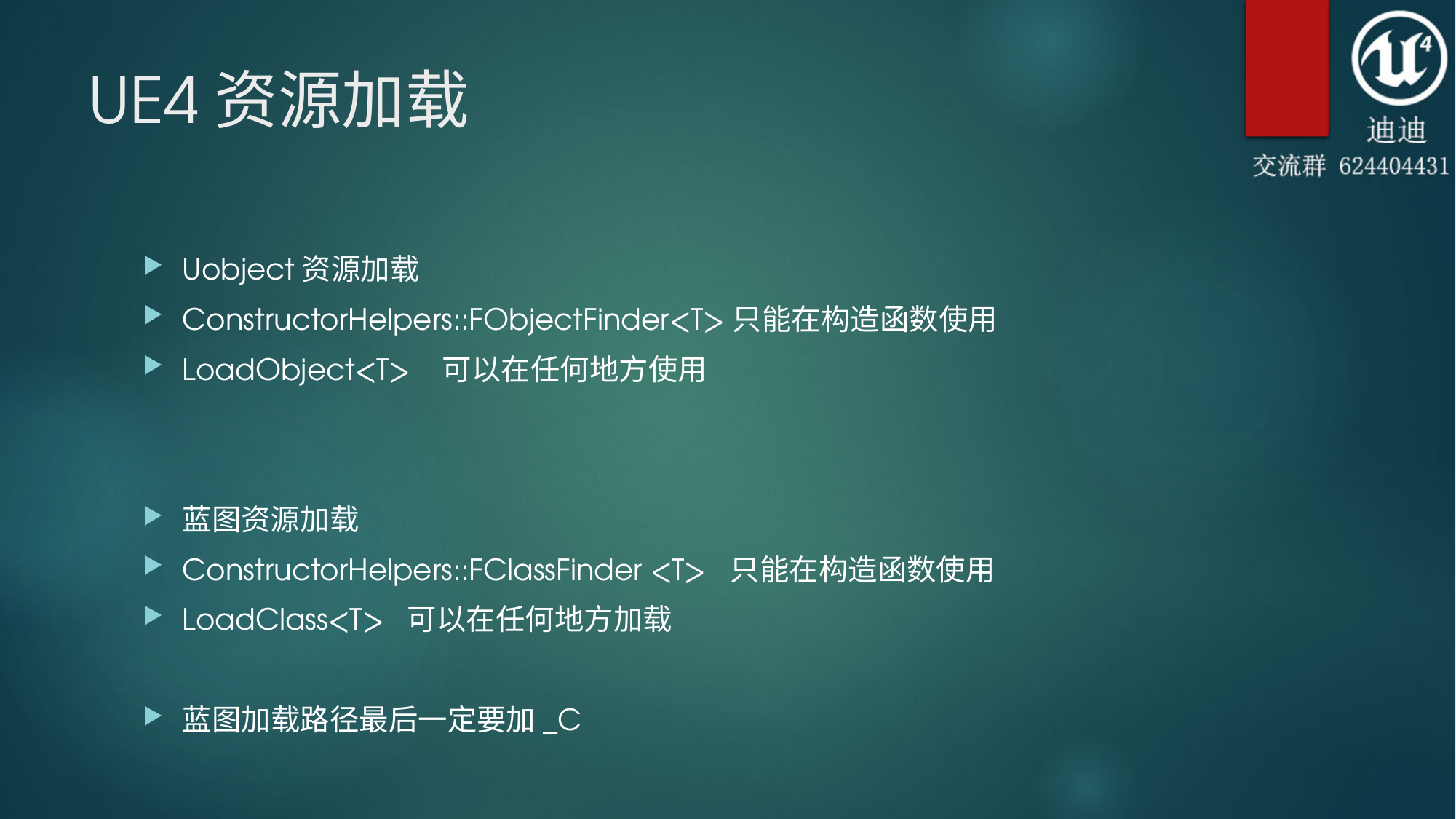

# UE4资源加载
Uobject资源加载
ConstructorHelpers::FObjectFinder<T>只能在构造函数使用
LoadObject<T>   可以在任何地方使用

蓝图资源加载
ConstructorHelpers::FClassFinder <T>  只能在构造函数使用
LoadClass<T>  可以在任何地方加载

蓝图加载路径最后一定要加_C